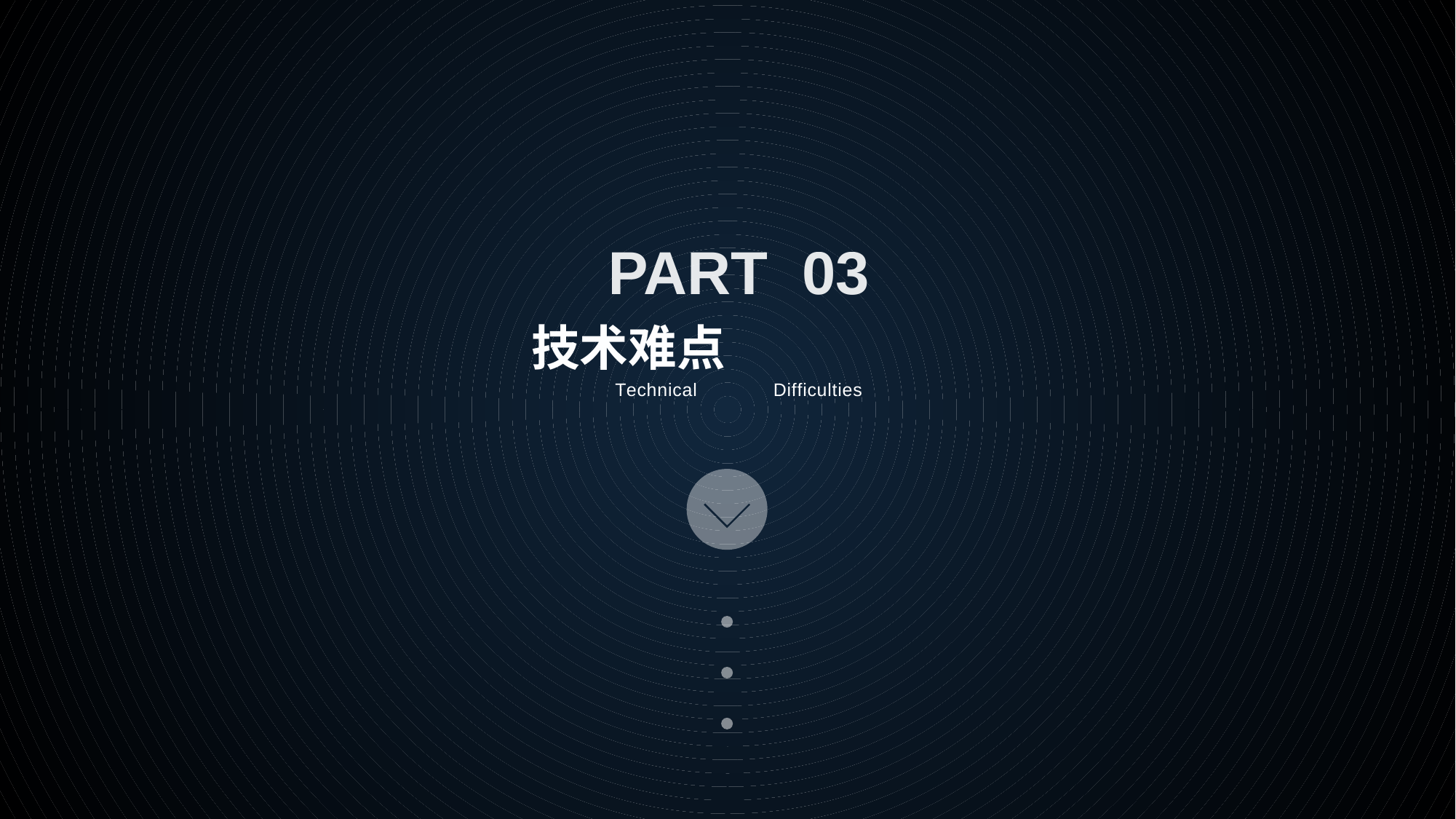

PART  03
技术难点
T e c h n i c a l                            D i f f i c u l t i e s